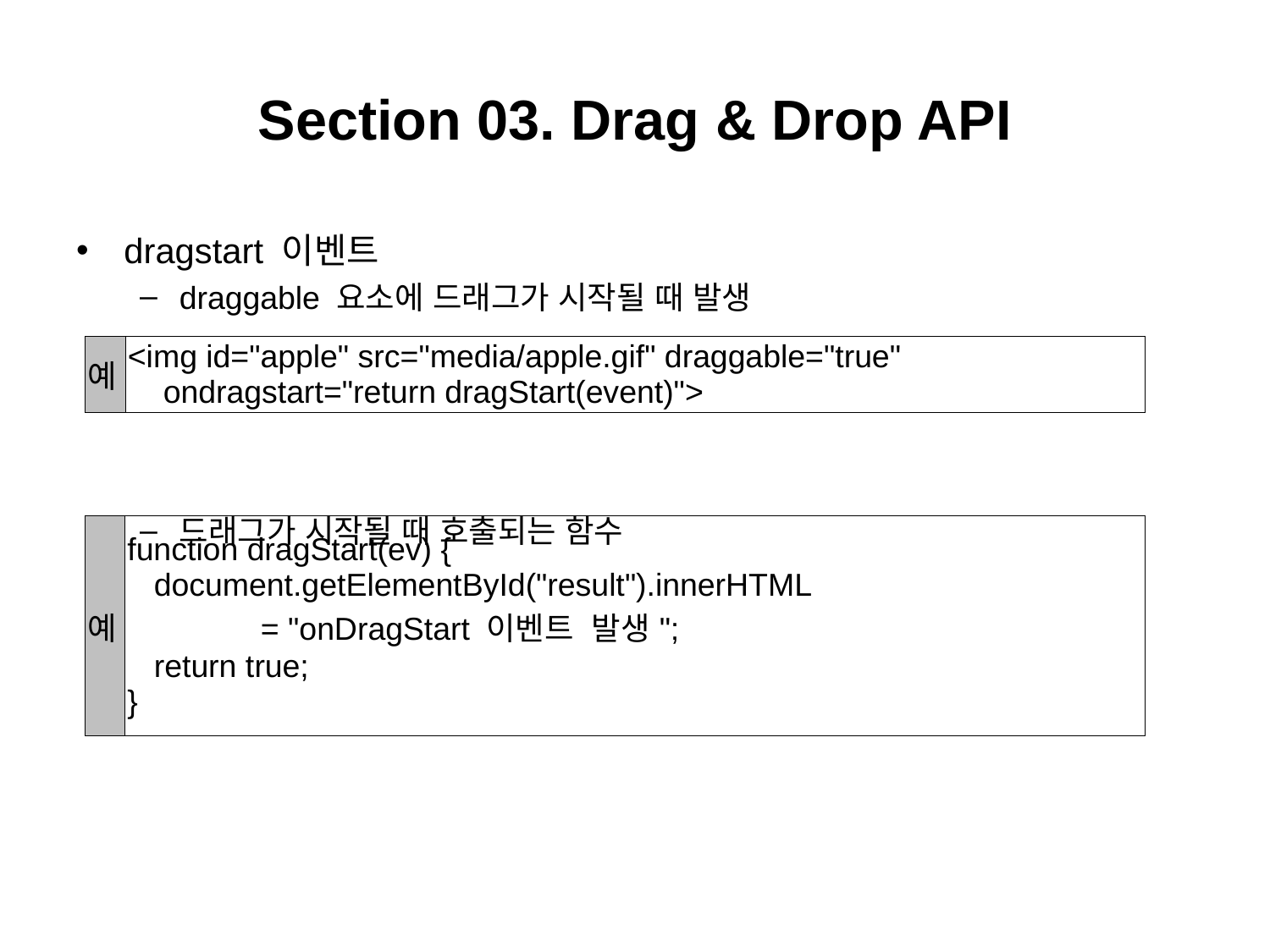

# Section 03. Drag & Drop API
dragstart 이벤트
draggable 요소에 드래그가 시작될 때 발생

드래그가 시작될 때 호출되는 함수

| 예 | <img id="apple" src="media/apple.gif" draggable="true" ondragstart="return dragStart(event)"> |
| --- | --- |
| 예 | function dragStart(ev) { document.getElementById("result").innerHTML = "onDragStart 이벤트 발생"; return true; } |
| --- | --- |